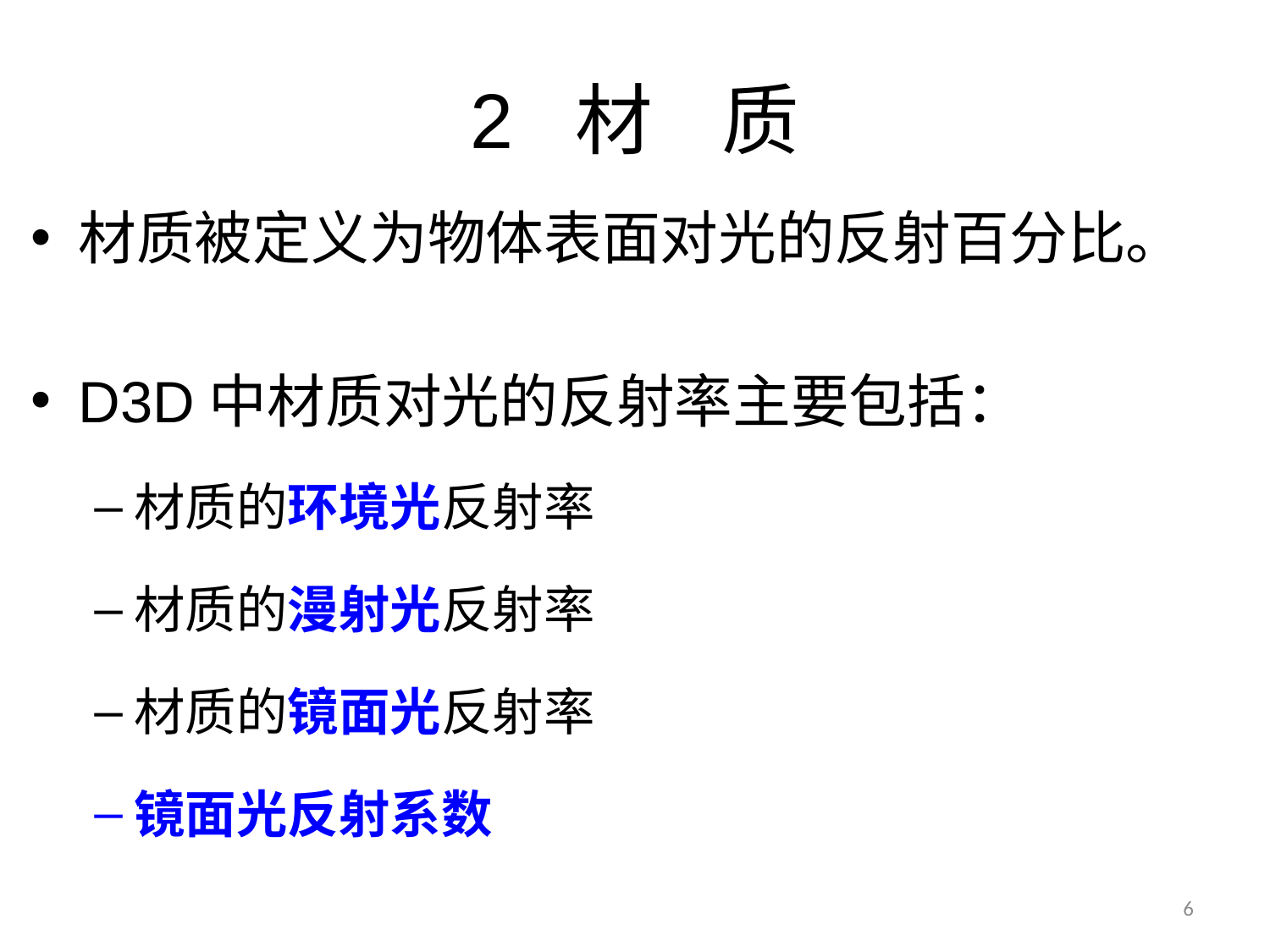

# 2  材    质
材质被定义为物体表面对光的反射百分比。

D3D中材质对光的反射率主要包括：
材质的环境光反射率
材质的漫射光反射率
材质的镜面光反射率
镜面光反射系数
6